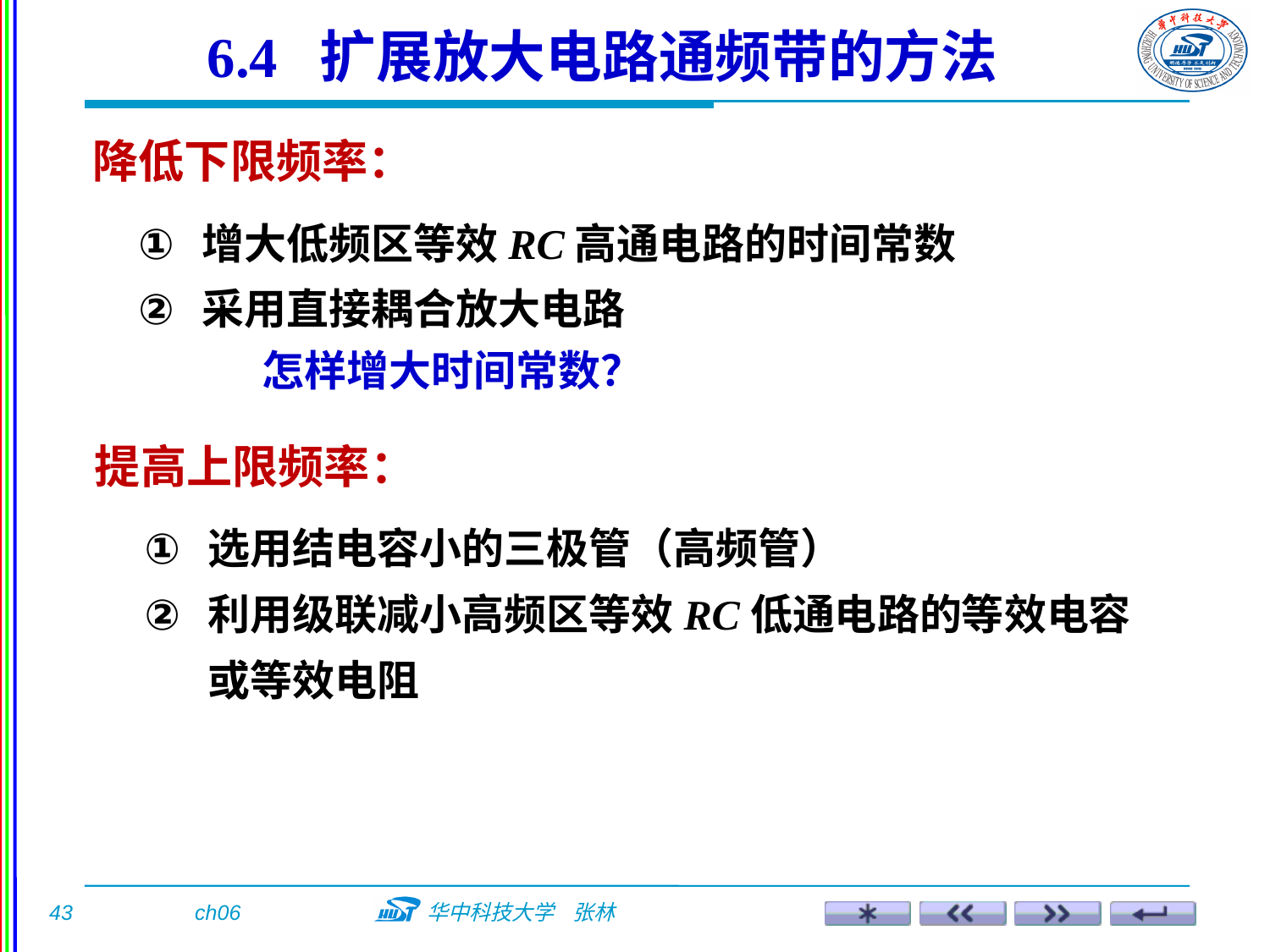

6.4  扩展放大电路通频带的方法
降低下限频率：
增大低频区等效RC高通电路的时间常数
采用直接耦合放大电路
怎样增大时间常数？
提高上限频率：
选用结电容小的三极管（高频管）
利用级联减小高频区等效RC低通电路的等效电容或等效电阻